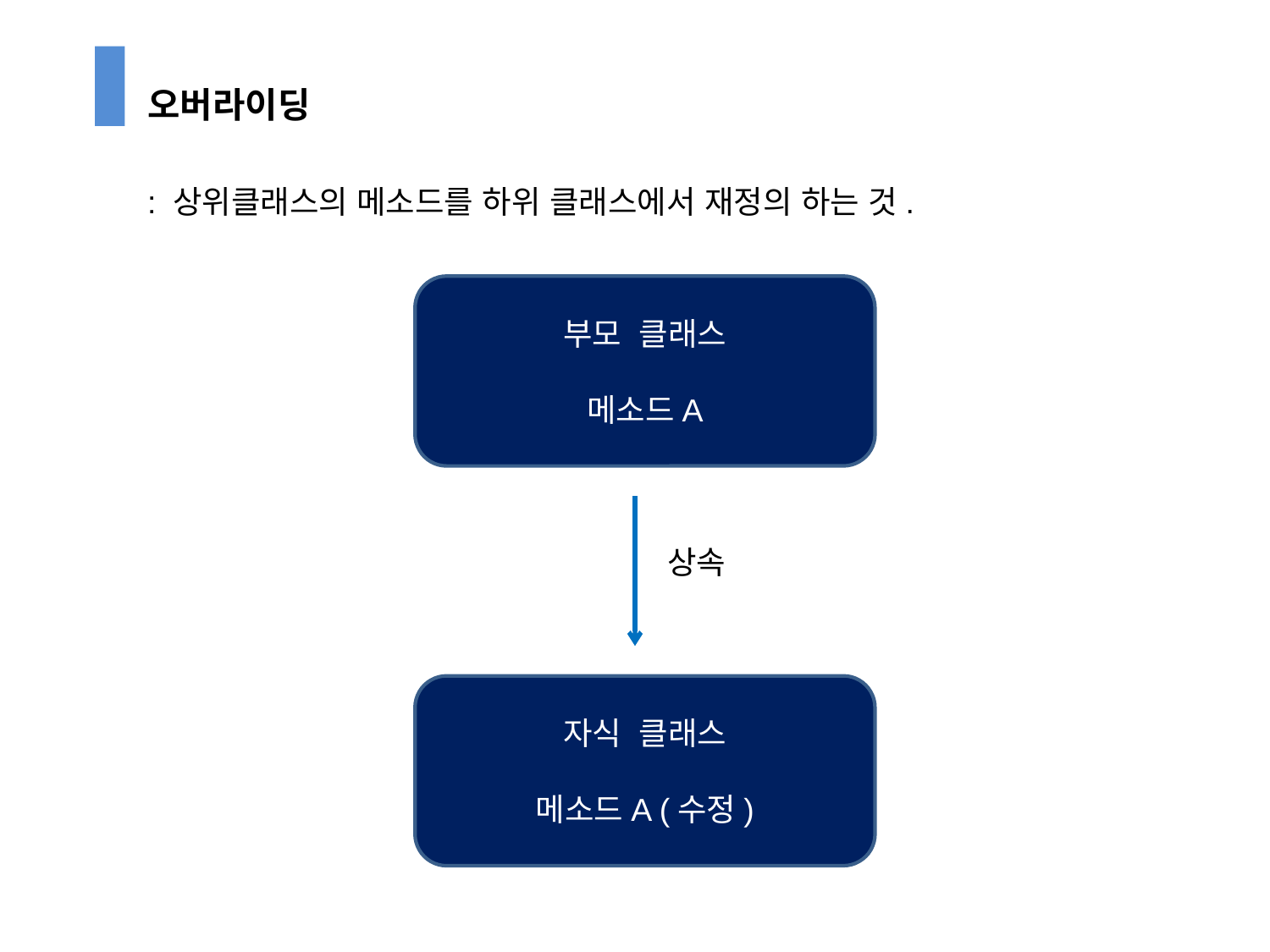

오버라이딩
: 상위클래스의 메소드를 하위 클래스에서 재정의 하는 것.
부모  클래스

메소드A
상속
자식  클래스

메소드A (수정)